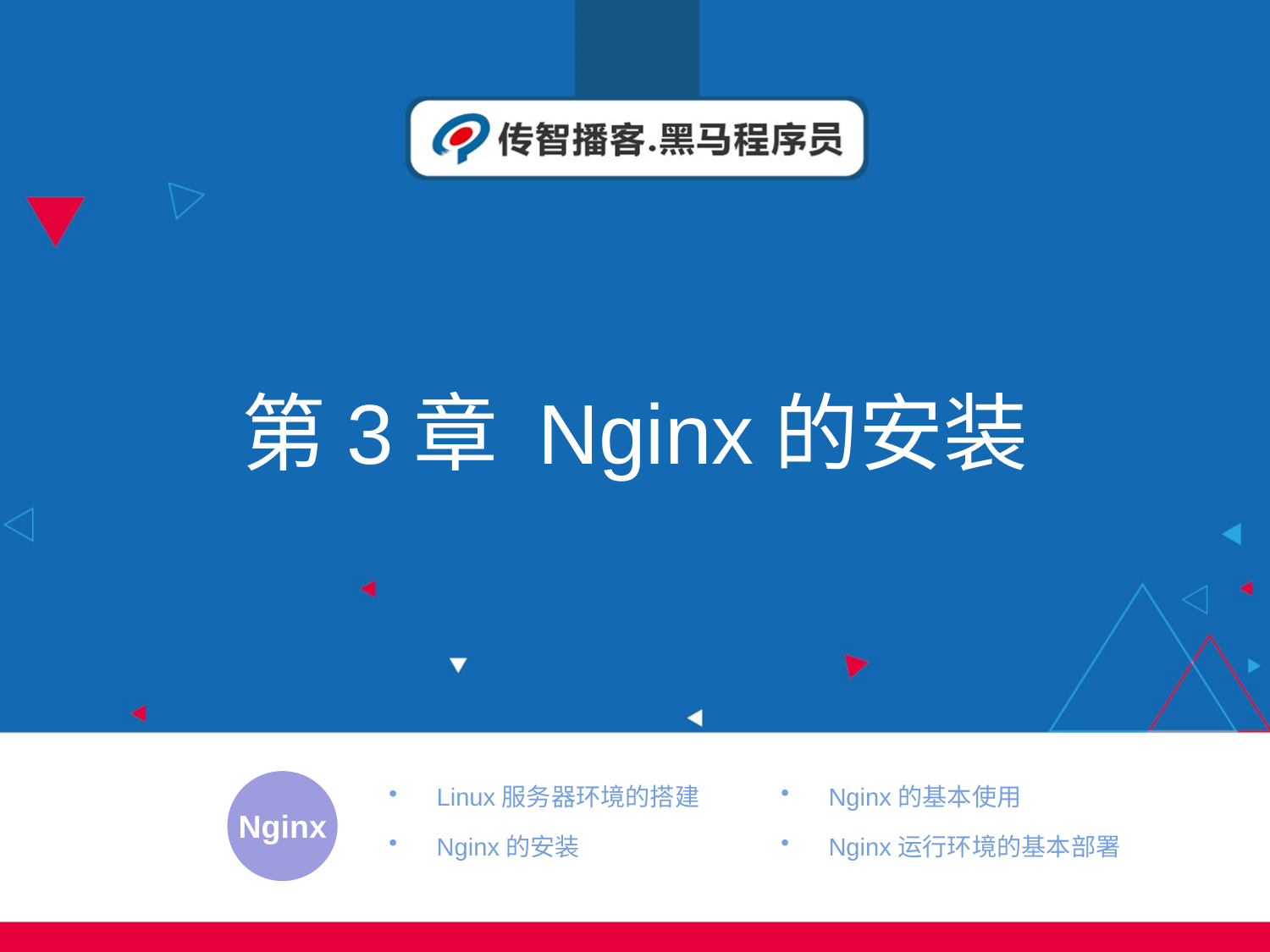

# 第3章 Nginx的安装
Nginx的基本使用
Nginx运行环境的基本部署
Linux服务器环境的搭建
Nginx的安装